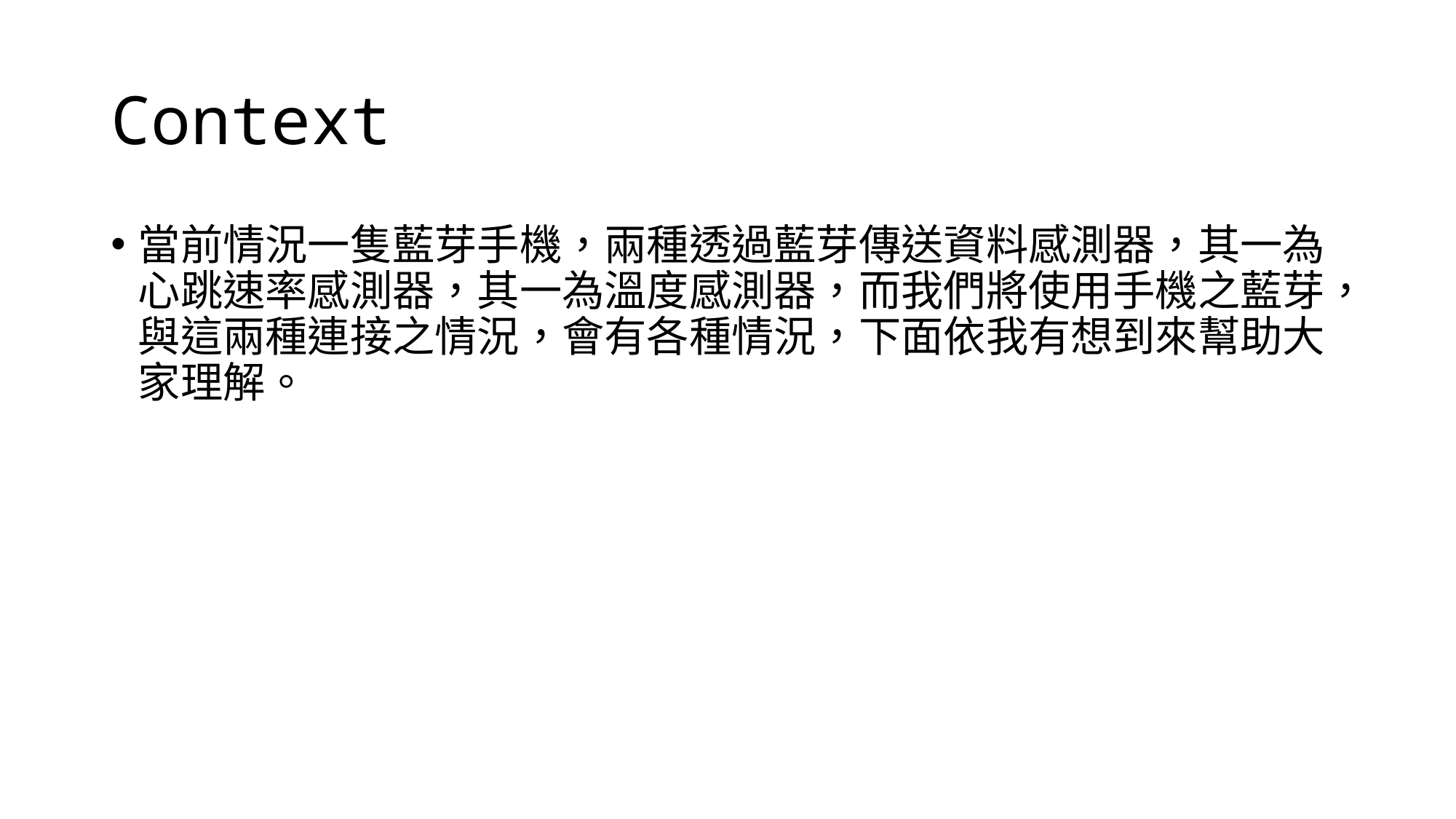

# Context
當前情況一隻藍芽手機，兩種透過藍芽傳送資料感測器，其一為心跳速率感測器，其一為溫度感測器，而我們將使用手機之藍芽，與這兩種連接之情況，會有各種情況，下面依我有想到來幫助大家理解。